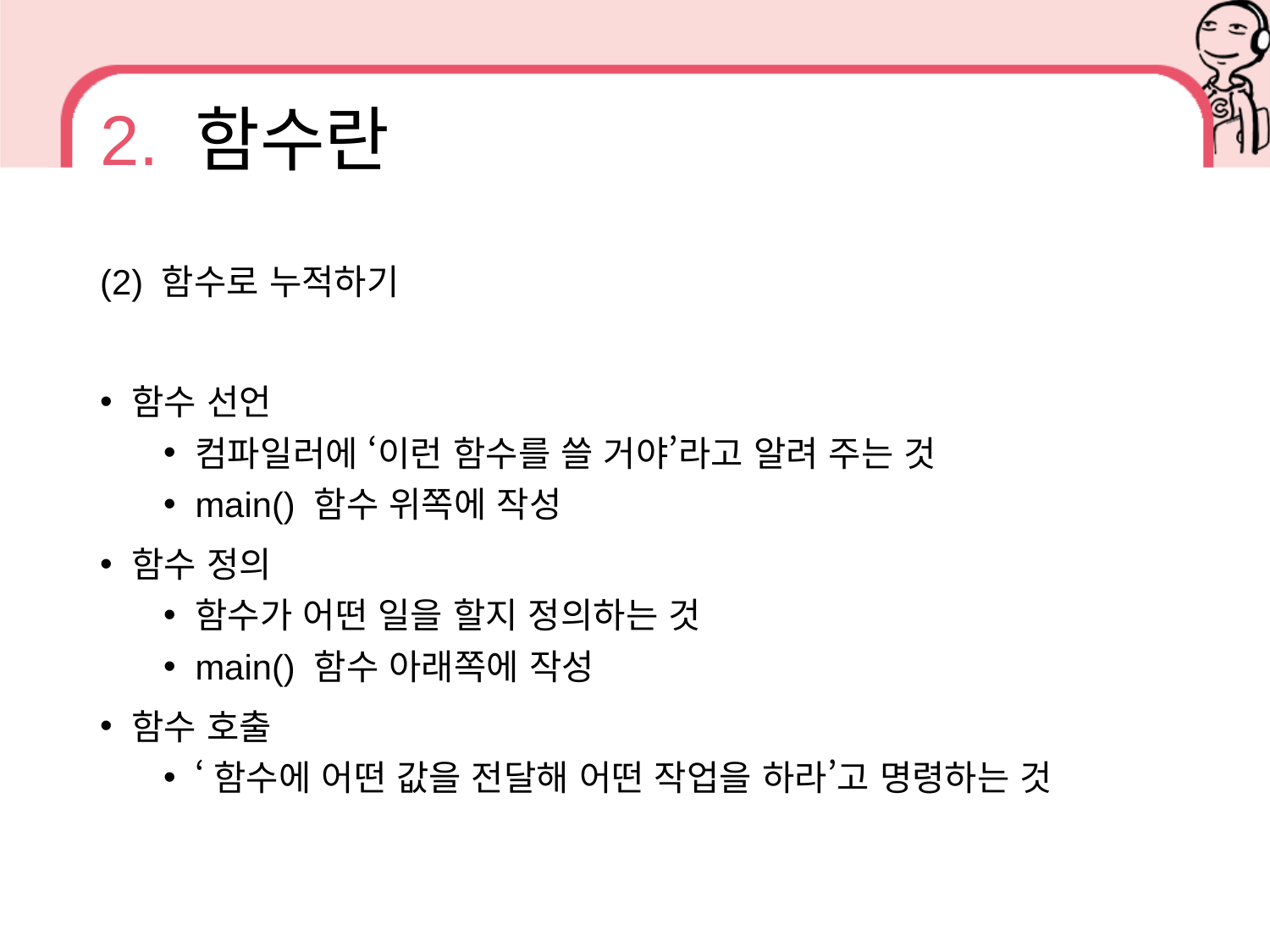

# 2. 함수란
(2) 함수로 누적하기

함수 선언
컴파일러에 ‘이런 함수를 쓸 거야’라고 알려 주는 것
main() 함수 위쪽에 작성
함수 정의
함수가 어떤 일을 할지 정의하는 것
main() 함수 아래쪽에 작성
함수 호출
‘함수에 어떤 값을 전달해 어떤 작업을 하라’고 명령하는 것